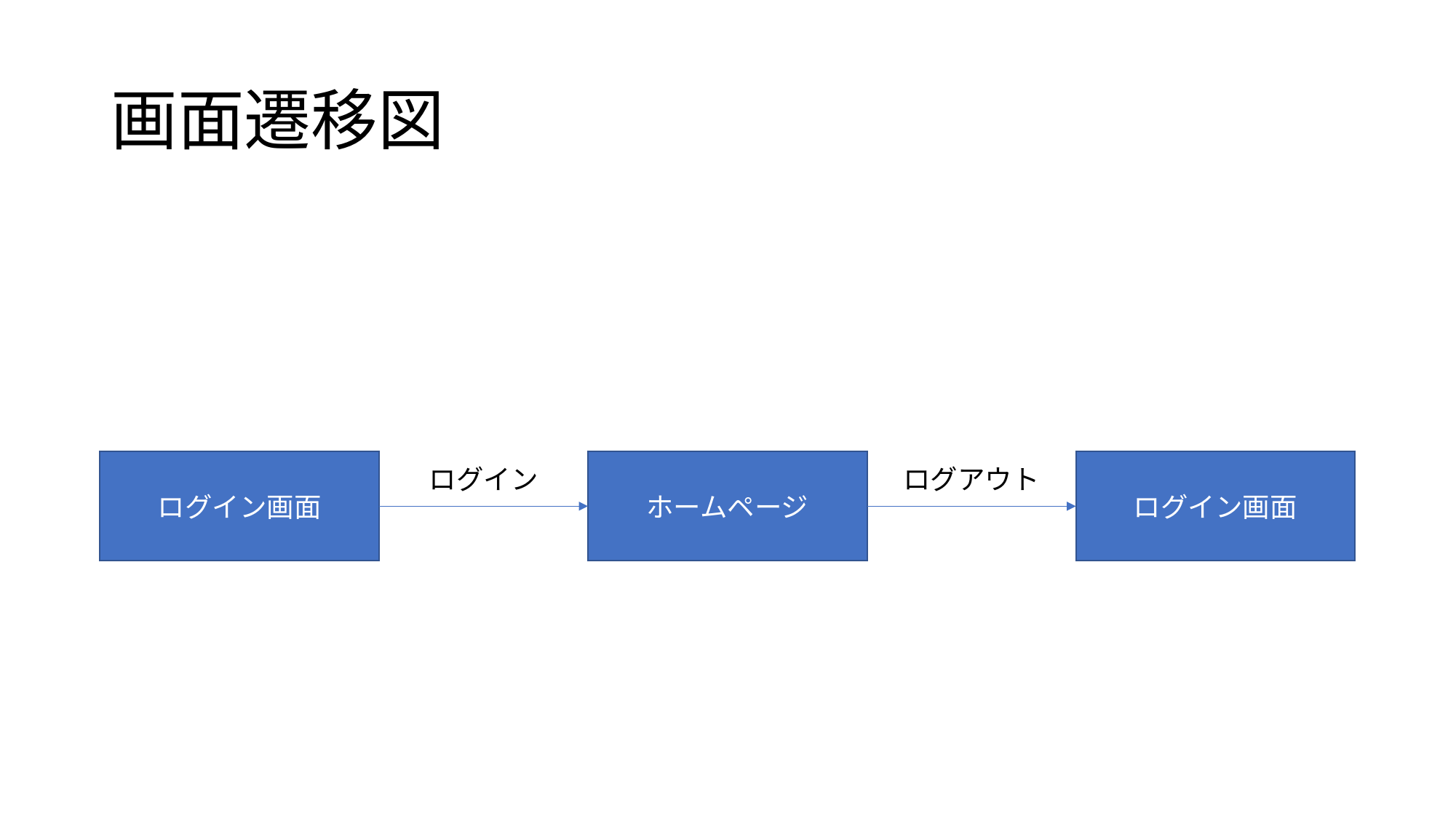

# 画面遷移図
ログイン画面
ホームページ
ログイン画面
ログイン
ログアウト